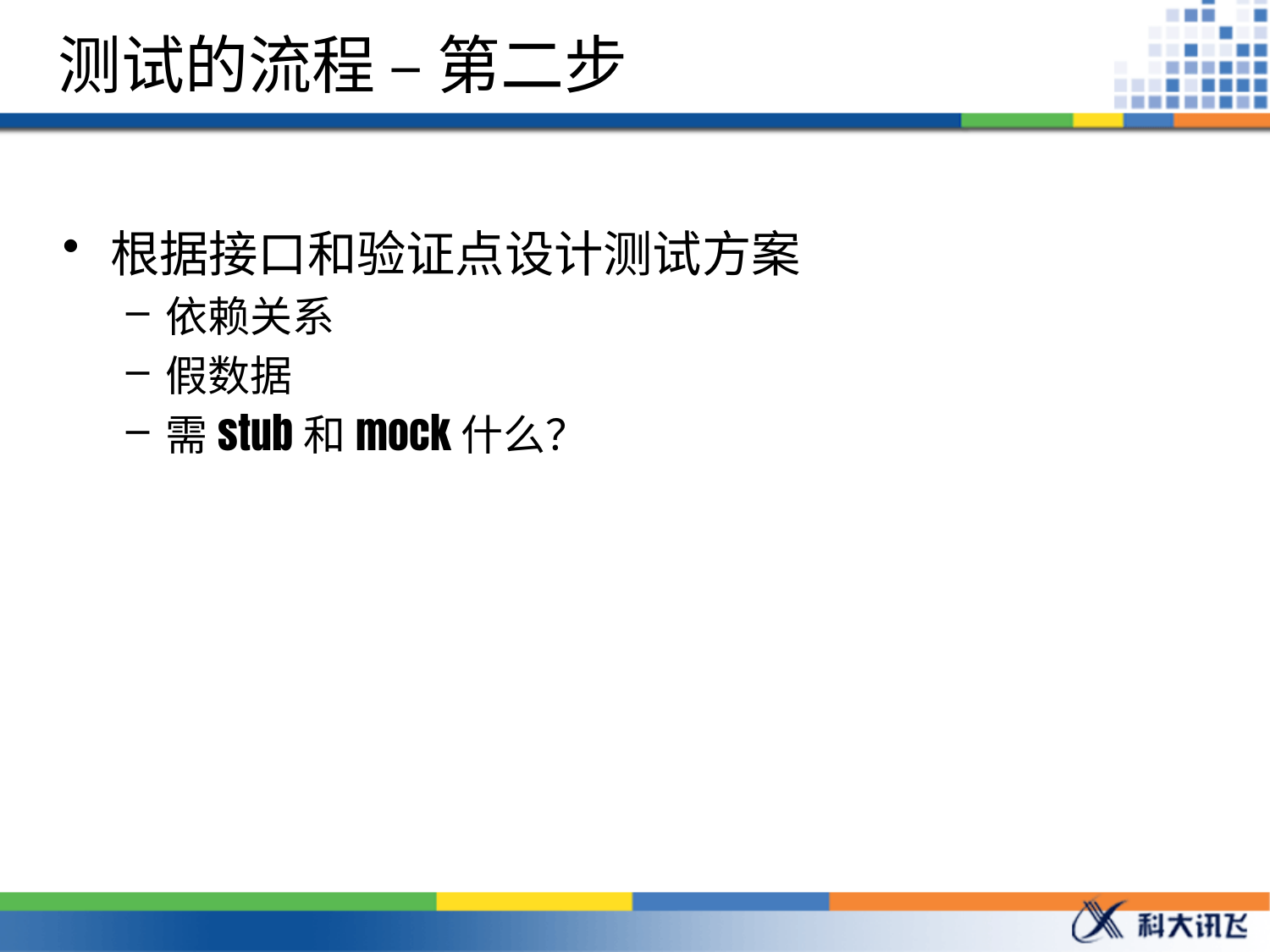

# 测试的流程 – 第二步
根据接口和验证点设计测试方案
依赖关系
假数据
需stub和mock什么？